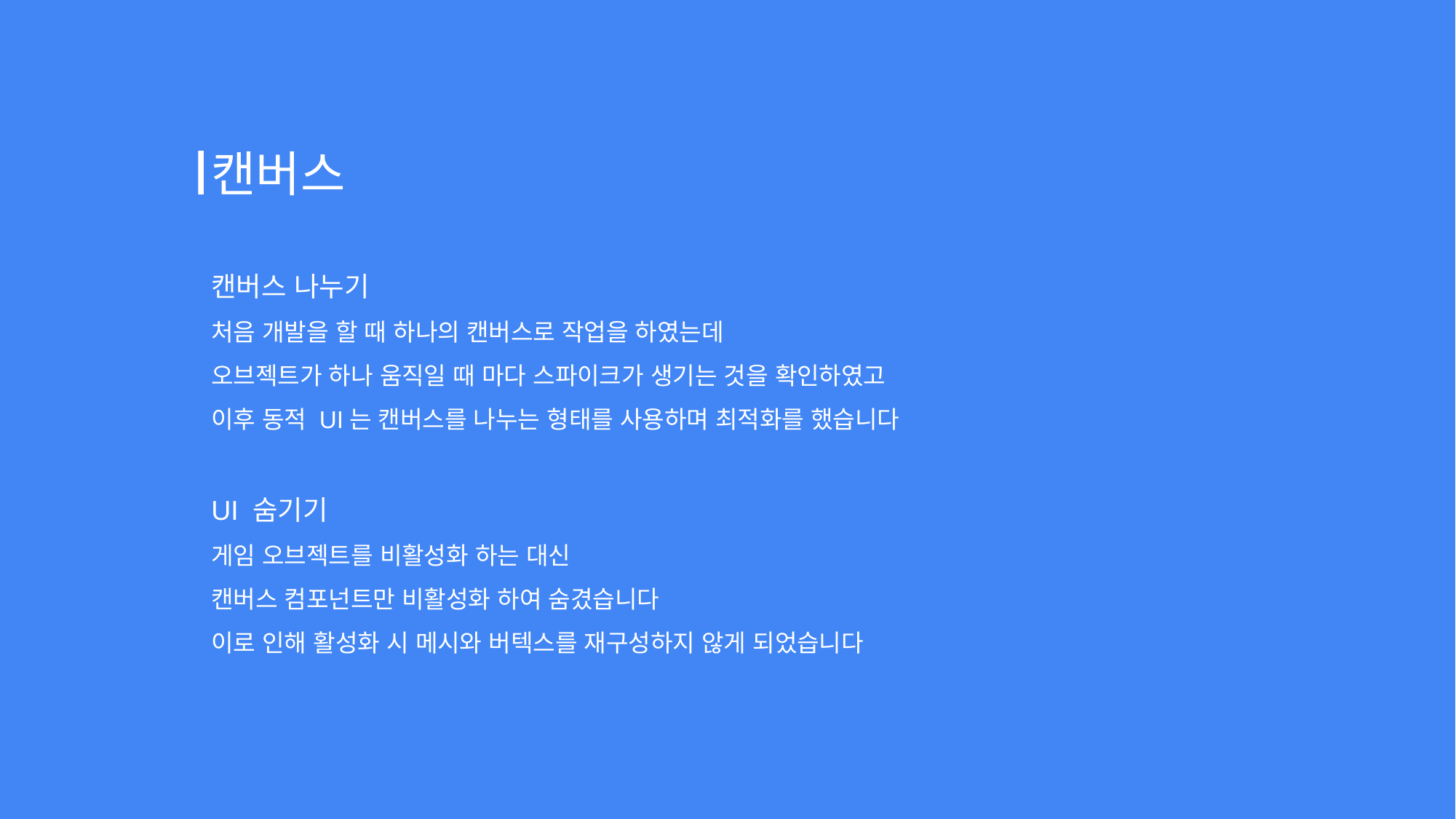

캔버스

캔버스 나누기
처음 개발을 할 때 하나의 캔버스로 작업을 하였는데
오브젝트가 하나 움직일 때 마다 스파이크가 생기는 것을 확인하였고
이후 동적 UI는 캔버스를 나누는 형태를 사용하며 최적화를 했습니다

UI 숨기기
게임 오브젝트를 비활성화 하는 대신
캔버스 컴포넌트만 비활성화 하여 숨겼습니다
이로 인해 활성화 시 메시와 버텍스를 재구성하지 않게 되었습니다